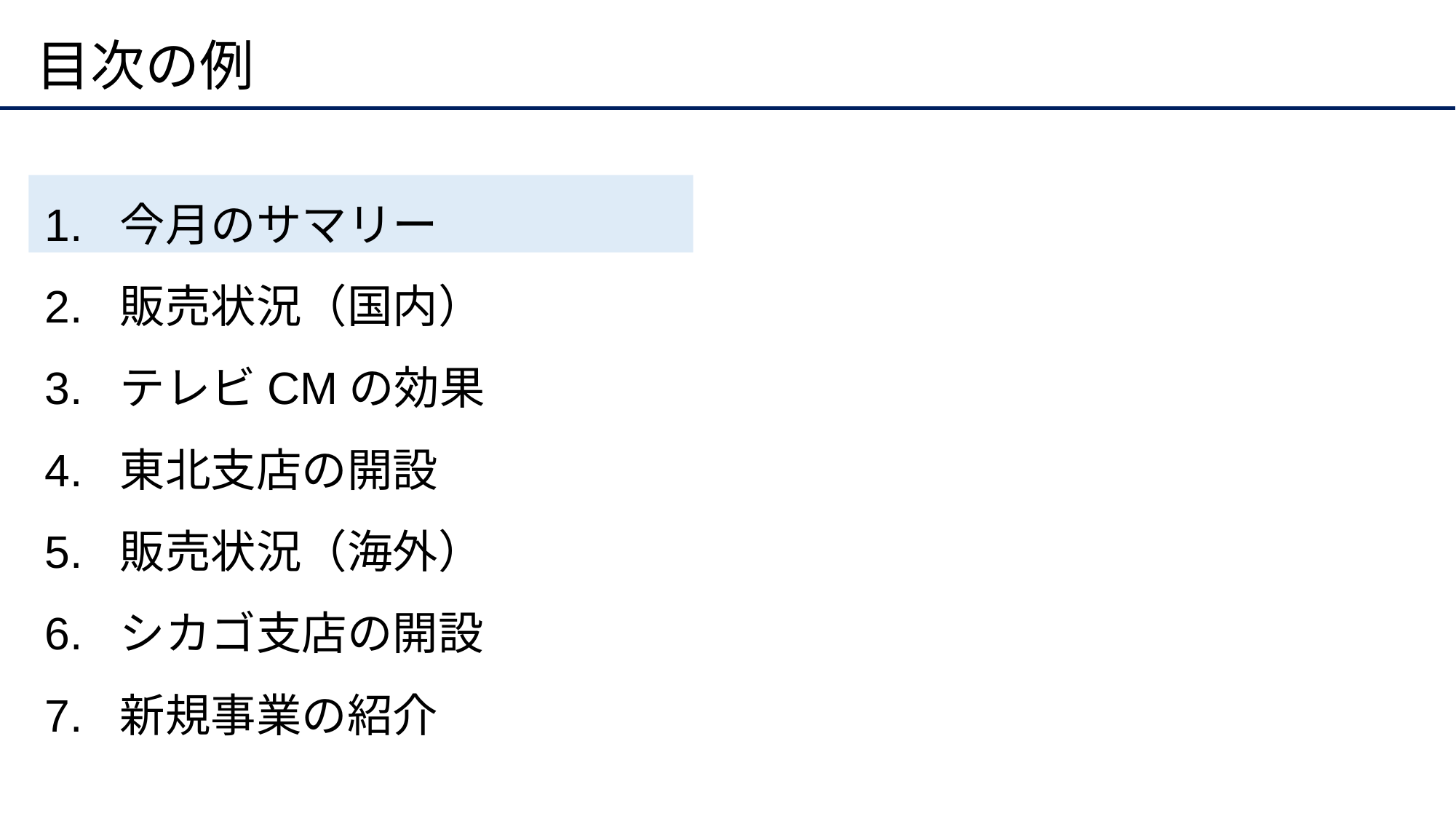

# 目次の例
今月のサマリー
販売状況（国内）
テレビCMの効果
東北支店の開設
販売状況（海外）
シカゴ支店の開設
新規事業の紹介